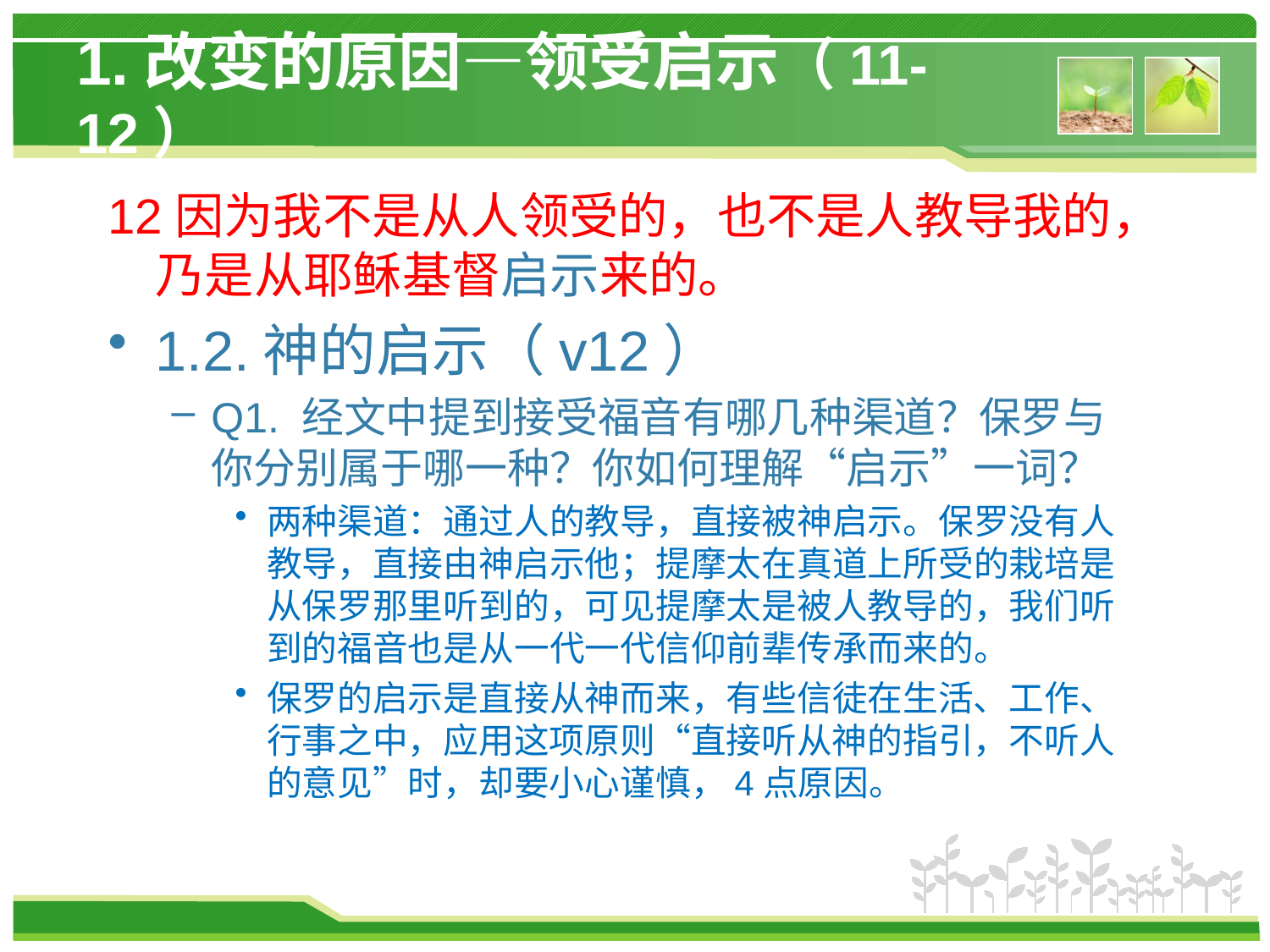

# 1.改变的原因—领受启示（11-12）
12因为我不是从人领受的，也不是人教导我的，乃是从耶稣基督启示来的。
1.2.神的启示（v12）
Q1. 经文中提到接受福音有哪几种渠道？保罗与你分别属于哪一种？你如何理解“启示”一词？
两种渠道：通过人的教导，直接被神启示。保罗没有人教导，直接由神启示他；提摩太在真道上所受的栽培是从保罗那里听到的，可见提摩太是被人教导的，我们听到的福音也是从一代一代信仰前辈传承而来的。
保罗的启示是直接从神而来，有些信徒在生活、工作、行事之中，应用这项原则“直接听从神的指引，不听人的意见”时，却要小心谨慎，4点原因。